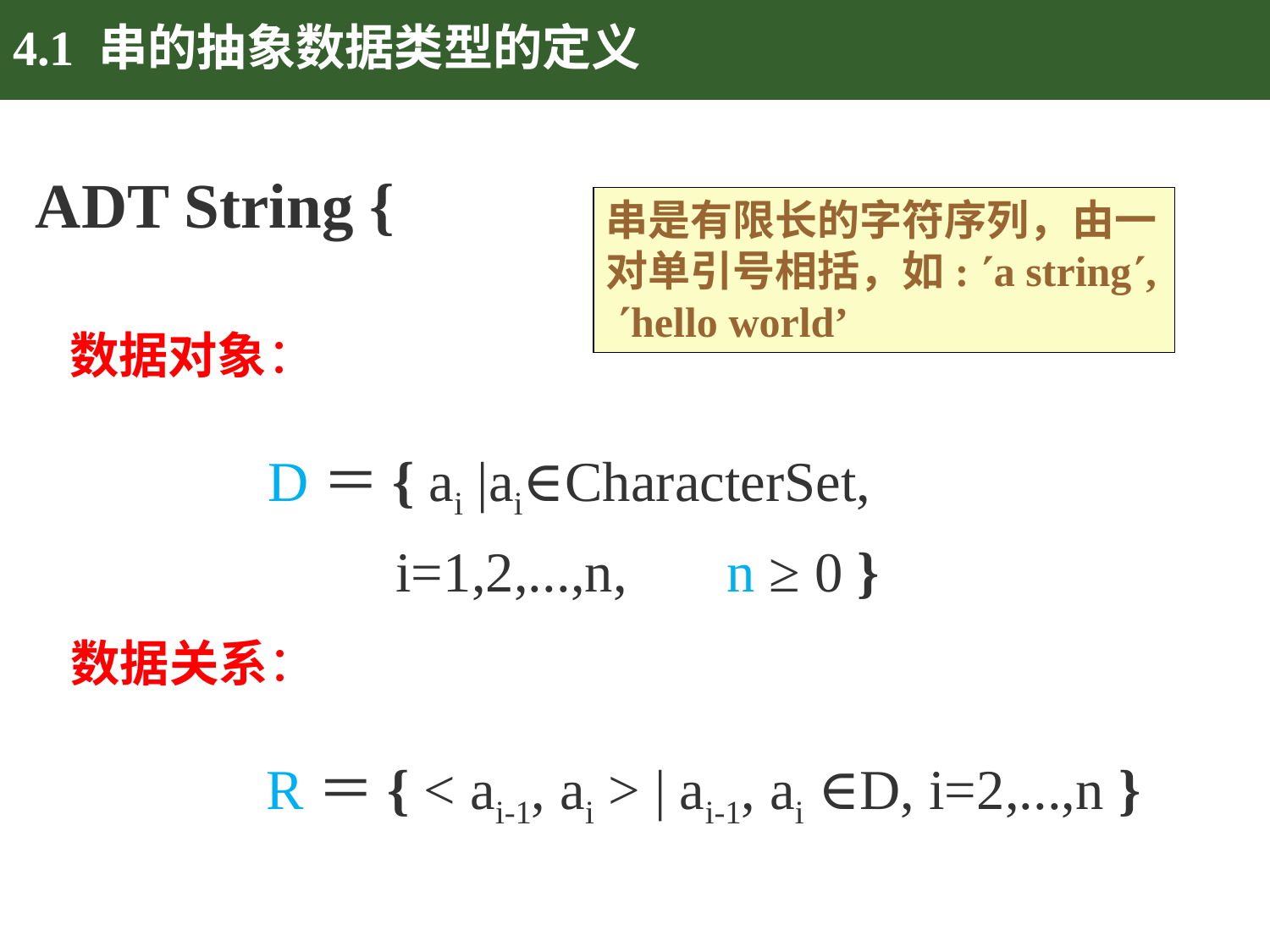

# 4.1 串的抽象数据类型的定义
ADT String {
串是有限长的字符序列，由一对单引号相括，如: ′a string′,  ′hello world’
 数据对象：
D＝{ ai |ai∈CharacterSet,
         i=1,2,...,n,       n ≥ 0 }
数据关系：
R＝{ < ai-1, ai > | ai-1, ai ∈D, i=2,...,n }